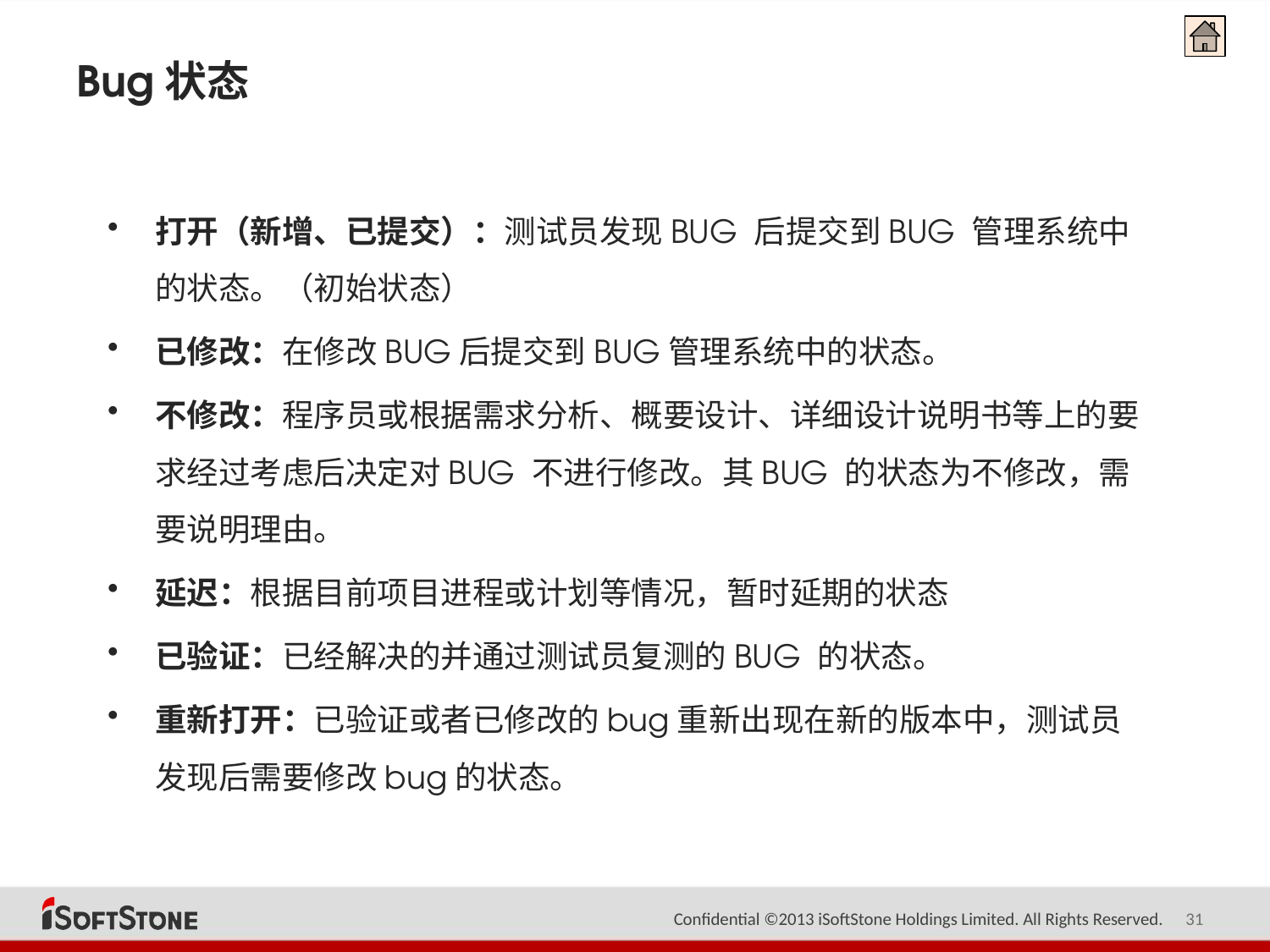

# Bug状态
打开（新增、已提交）：测试员发现BUG 后提交到BUG 管理系统中的状态。（初始状态）
已修改：在修改BUG后提交到BUG管理系统中的状态。
不修改：程序员或根据需求分析、概要设计、详细设计说明书等上的要求经过考虑后决定对BUG 不进行修改。其BUG 的状态为不修改，需要说明理由。
延迟：根据目前项目进程或计划等情况，暂时延期的状态
已验证：已经解决的并通过测试员复测的BUG 的状态。
重新打开：已验证或者已修改的bug重新出现在新的版本中，测试员发现后需要修改bug的状态。

31